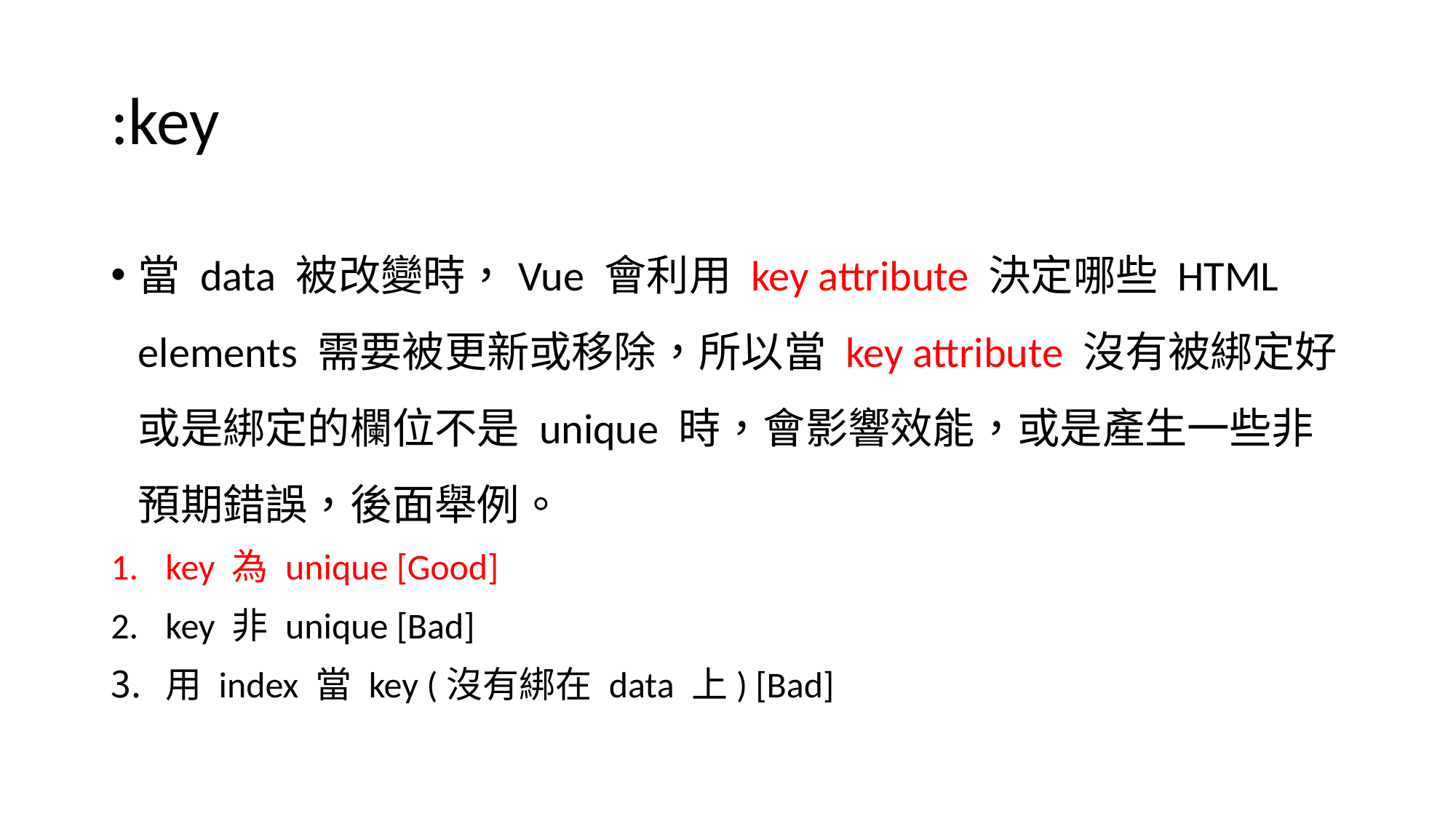

# :key
當 data 被改變時，Vue 會利用 key attribute 決定哪些 HTML elements 需要被更新或移除，所以當 key attribute 沒有被綁定好或是綁定的欄位不是 unique 時，會影響效能，或是產生一些非預期錯誤，後面舉例。
key 為 unique [Good]
key 非 unique [Bad]
用 index 當 key (沒有綁在 data 上) [Bad]